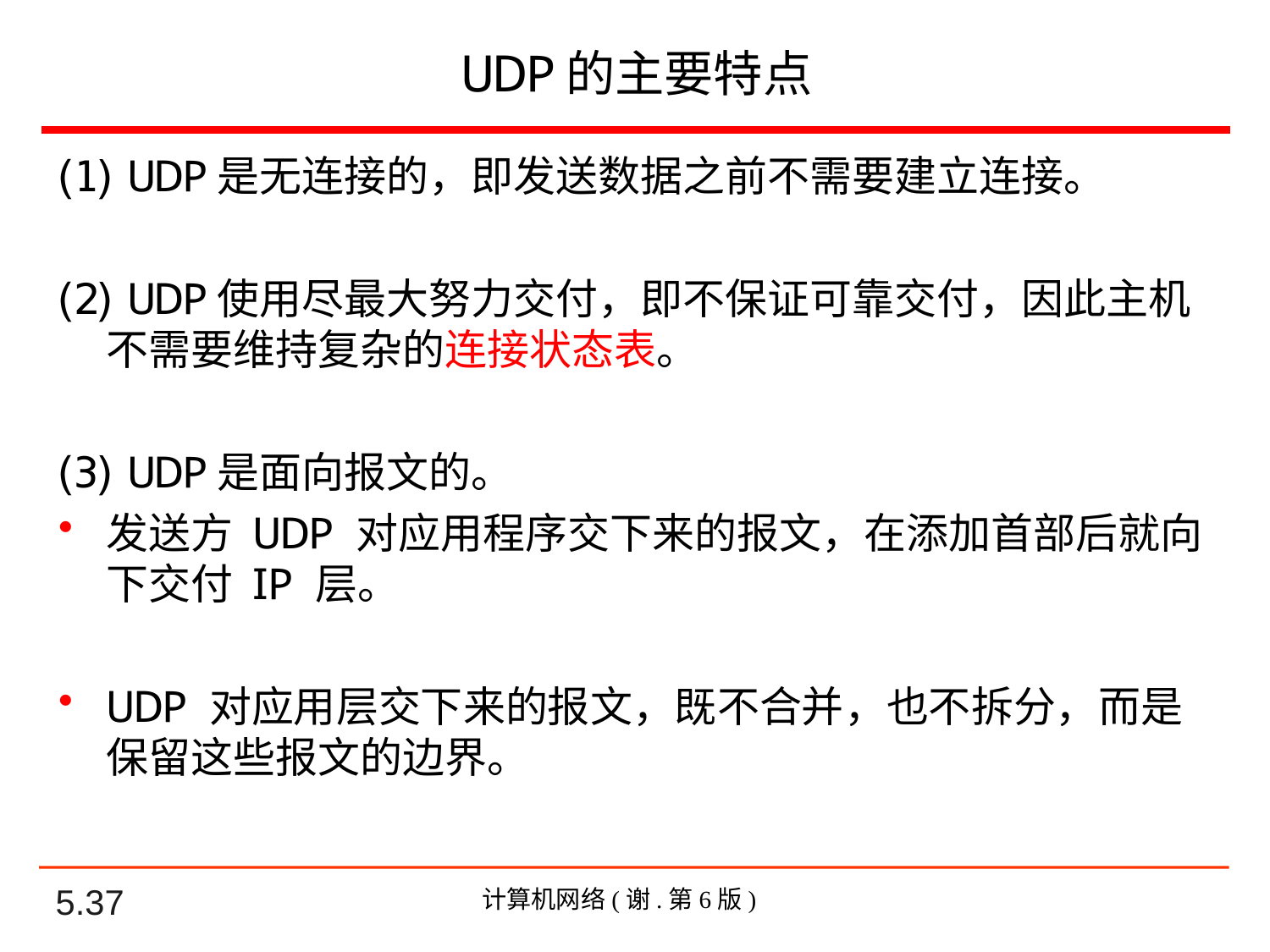

# UDP的主要特点
(1) UDP是无连接的，即发送数据之前不需要建立连接。

(2) UDP使用尽最大努力交付，即不保证可靠交付，因此主机不需要维持复杂的连接状态表。

(3) UDP是面向报文的。
发送方 UDP 对应用程序交下来的报文，在添加首部后就向下交付 IP 层。

UDP 对应用层交下来的报文，既不合并，也不拆分，而是保留这些报文的边界。